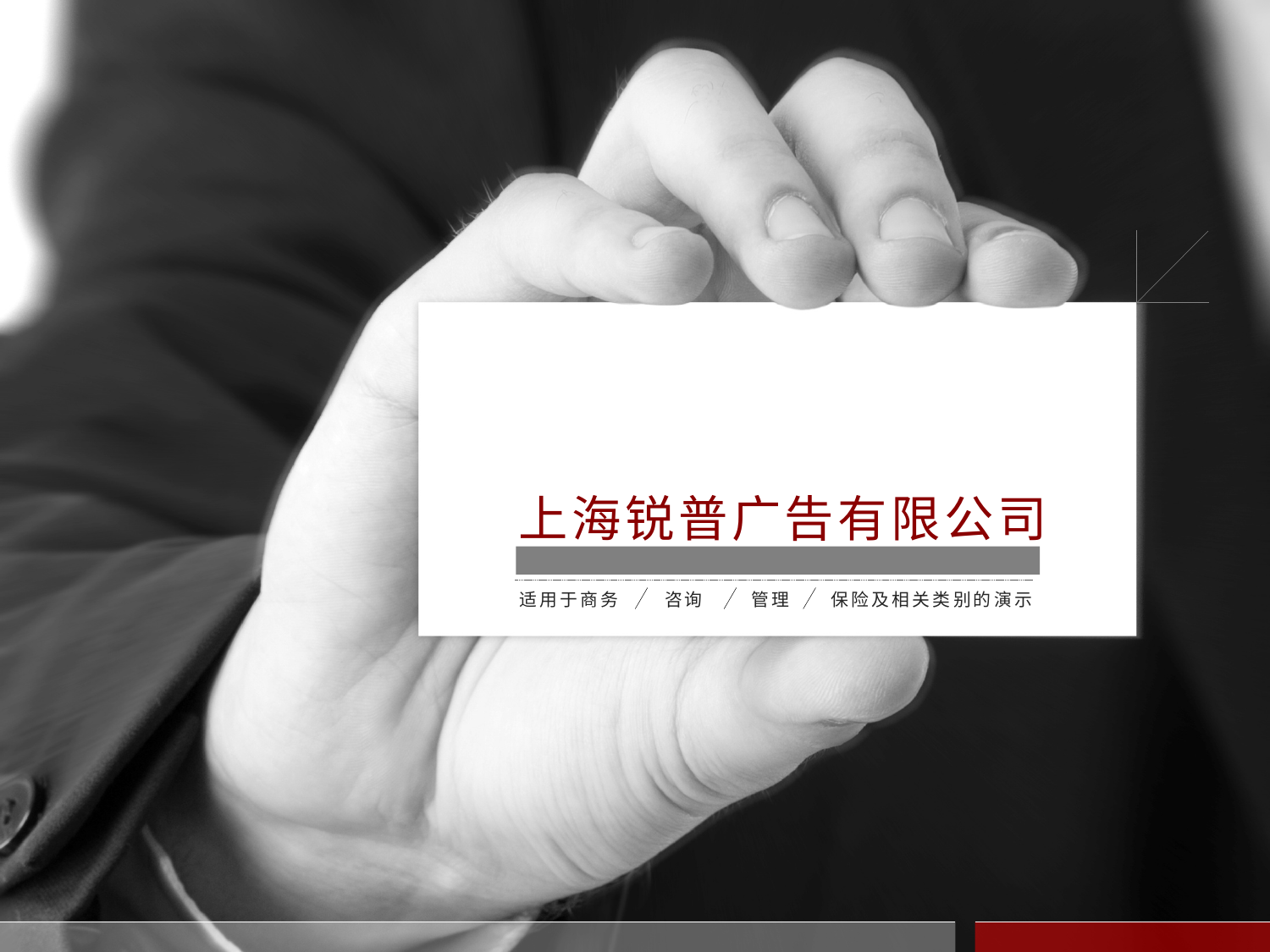

上海锐普广告有限公司
Shanghai Rapidesign Advertising Co.,Ltd.

适用于商务
咨询
管理
保险及相关类别的演示